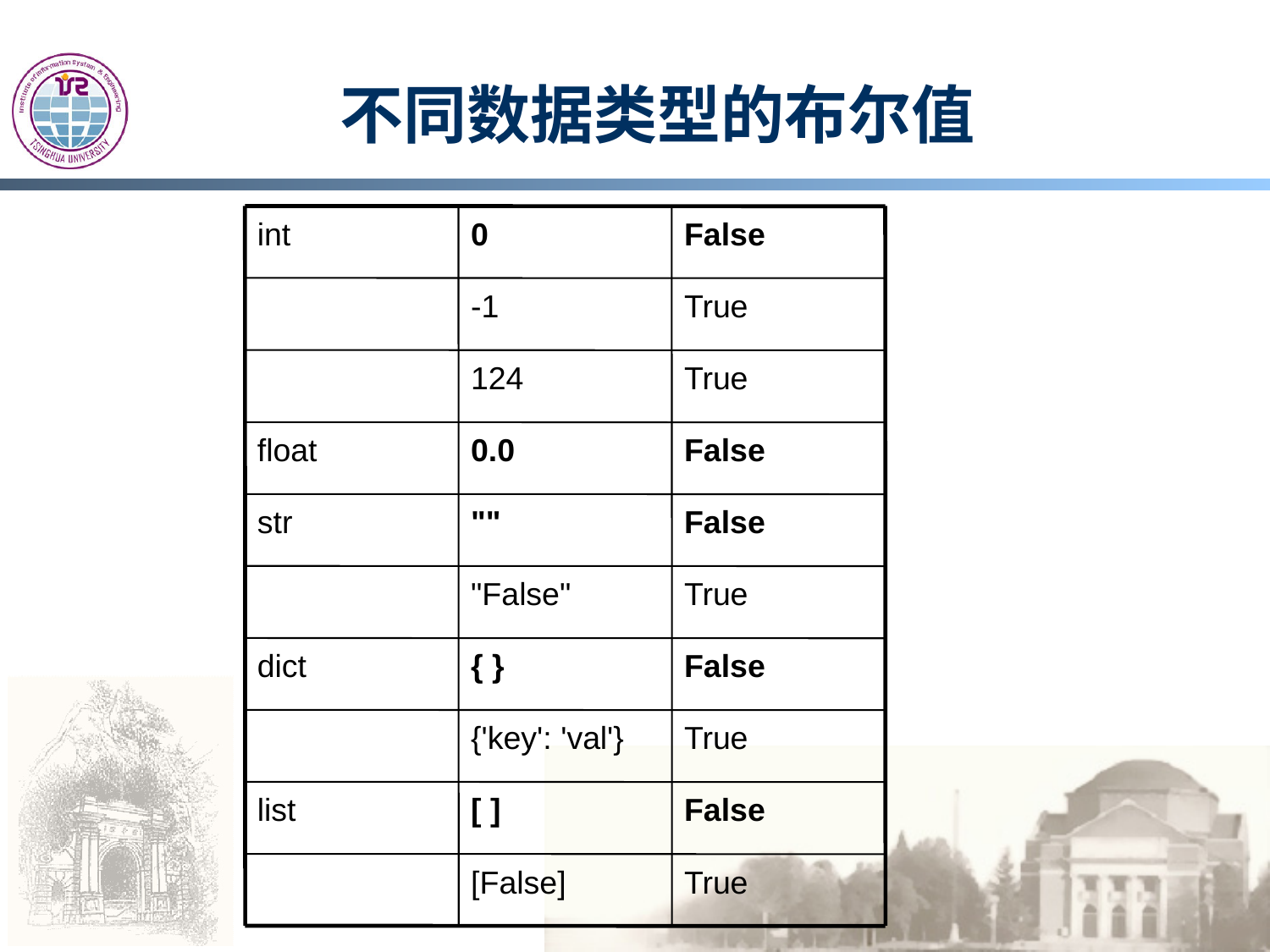

# 不同数据类型的布尔值

int

0

False

-1

True

124

True

float

0.0

False

str

""

False

"False"

True

dict

{ }

False

{'key': 'val'}

True

list

[ ]

False

[False]

True